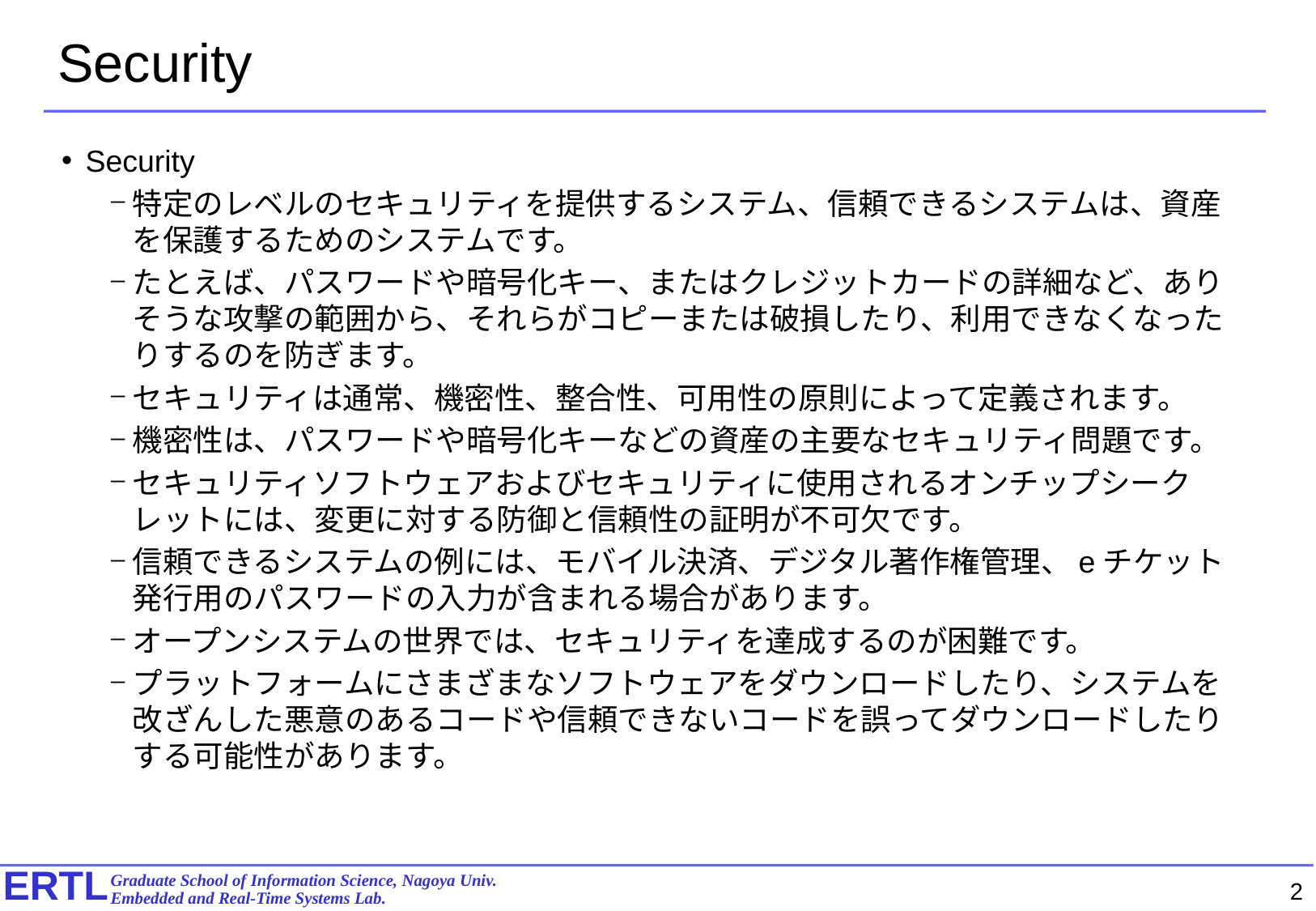

# Security
Security
特定のレベルのセキュリティを提供するシステム、信頼できるシステムは、資産を保護するためのシステムです。
たとえば、パスワードや暗号化キー、またはクレジットカードの詳細など、ありそうな攻撃の範囲から、それらがコピーまたは破損したり、利用できなくなったりするのを防ぎます。
セキュリティは通常、機密性、整合性、可用性の原則によって定義されます。
機密性は、パスワードや暗号化キーなどの資産の主要なセキュリティ問題です。
セキュリティソフトウェアおよびセキュリティに使用されるオンチップシークレットには、変更に対する防御と信頼性の証明が不可欠です。
信頼できるシステムの例には、モバイル決済、デジタル著作権管理、eチケット発行用のパスワードの入力が含まれる場合があります。
オープンシステムの世界では、セキュリティを達成するのが困難です。
プラットフォームにさまざまなソフトウェアをダウンロードしたり、システムを改ざんした悪意のあるコードや信頼できないコードを誤ってダウンロードしたりする可能性があります。
2